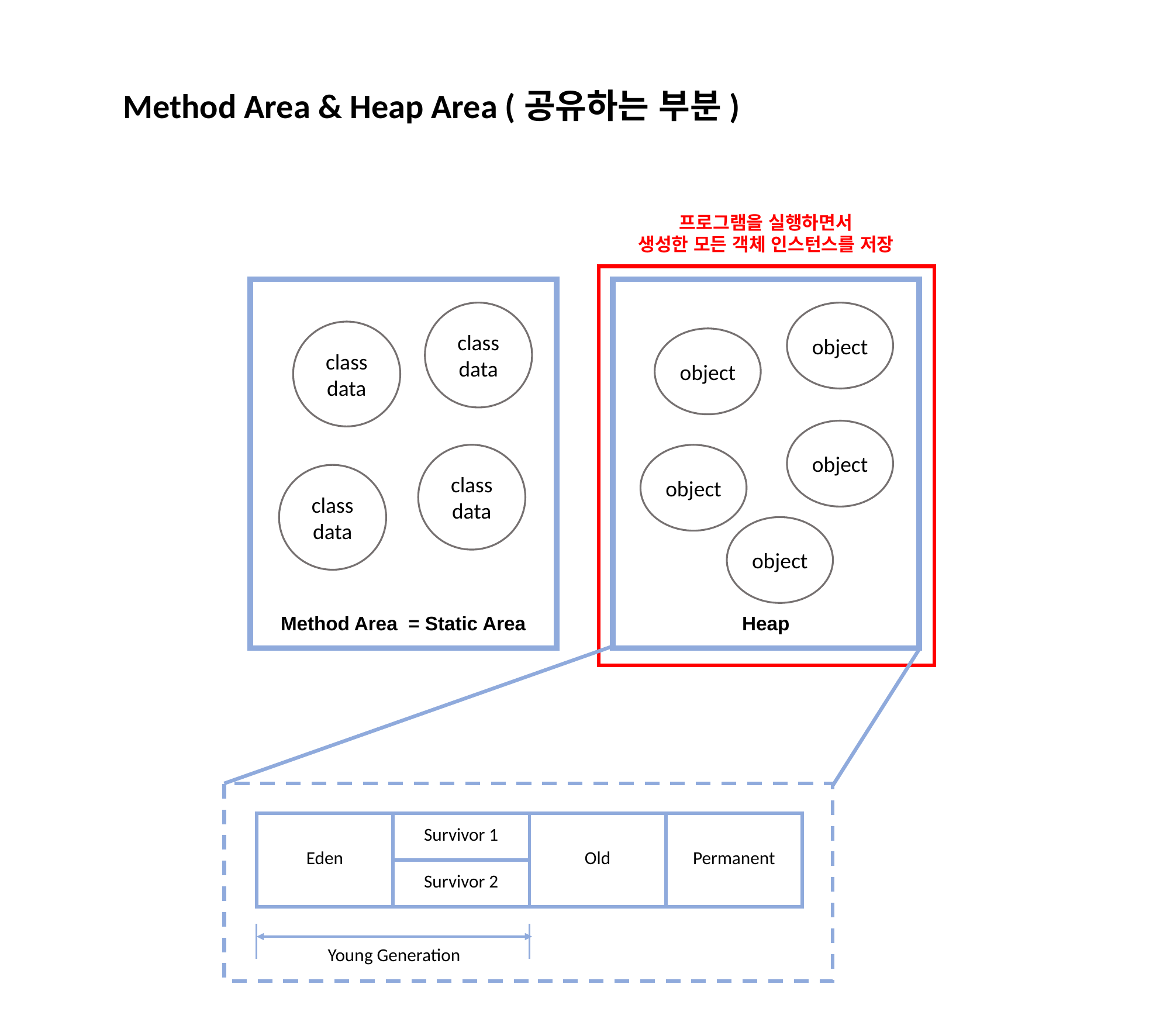

Method Area & Heap Area (공유하는 부분)
프로그램을 실행하면서
생성한 모든 객체 인스턴스를 저장

object
class
data
class
data
object
object
class
data
object
class
data
object
Method Area  = Static Area
Heap

| Eden | Survivor 1 | Old | Permanent |
| --- | --- | --- | --- |
|  | Survivor 2 |  |  |
Young Generation